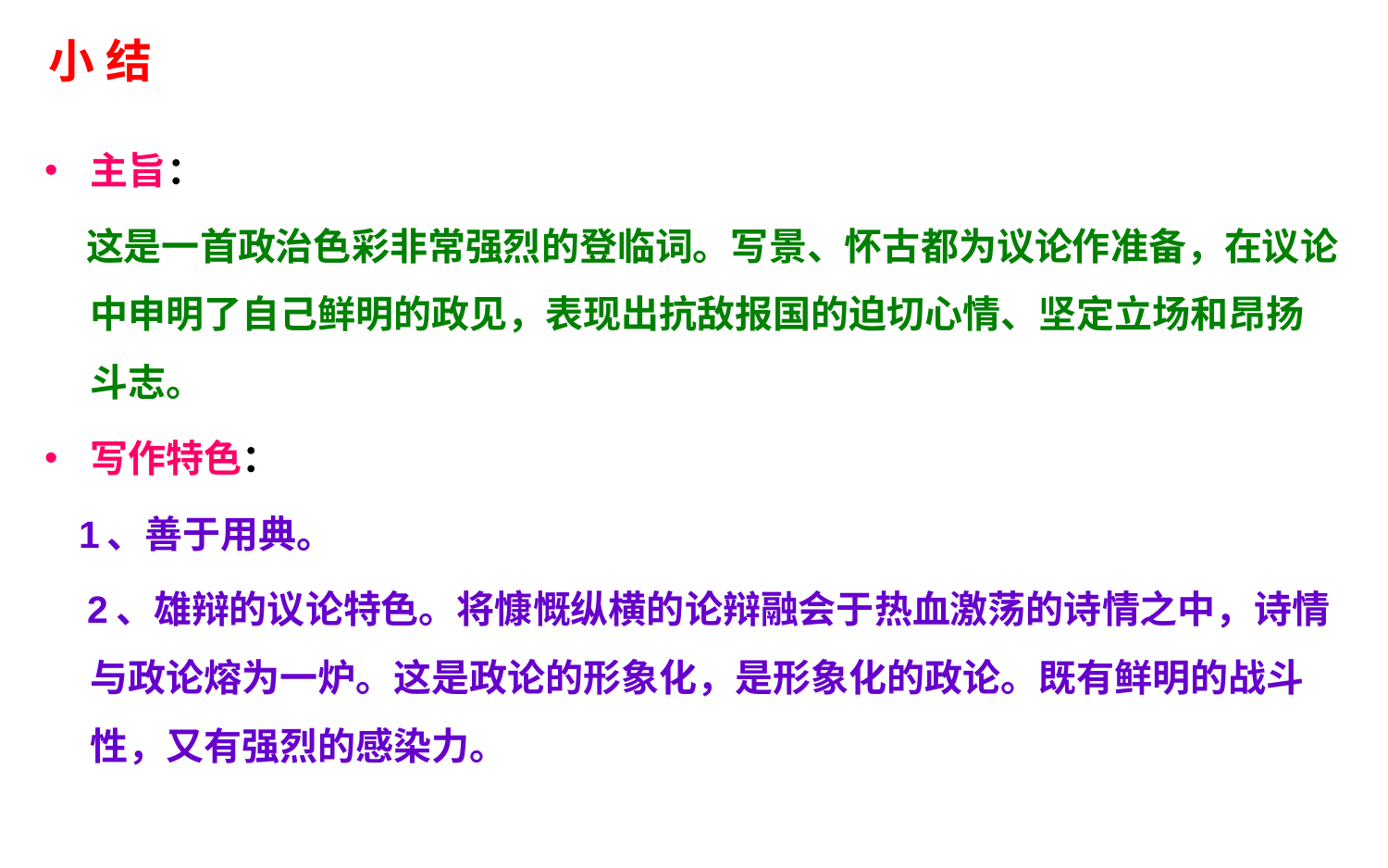

# 小 结
主旨：
    这是一首政治色彩非常强烈的登临词。写景、怀古都为议论作准备，在议论中申明了自己鲜明的政见，表现出抗敌报国的迫切心情、坚定立场和昂扬斗志。
写作特色：
    1、善于用典。
    2、雄辩的议论特色。将慷慨纵横的论辩融会于热血激荡的诗情之中，诗情与政论熔为一炉。这是政论的形象化，是形象化的政论。既有鲜明的战斗性，又有强烈的感染力。